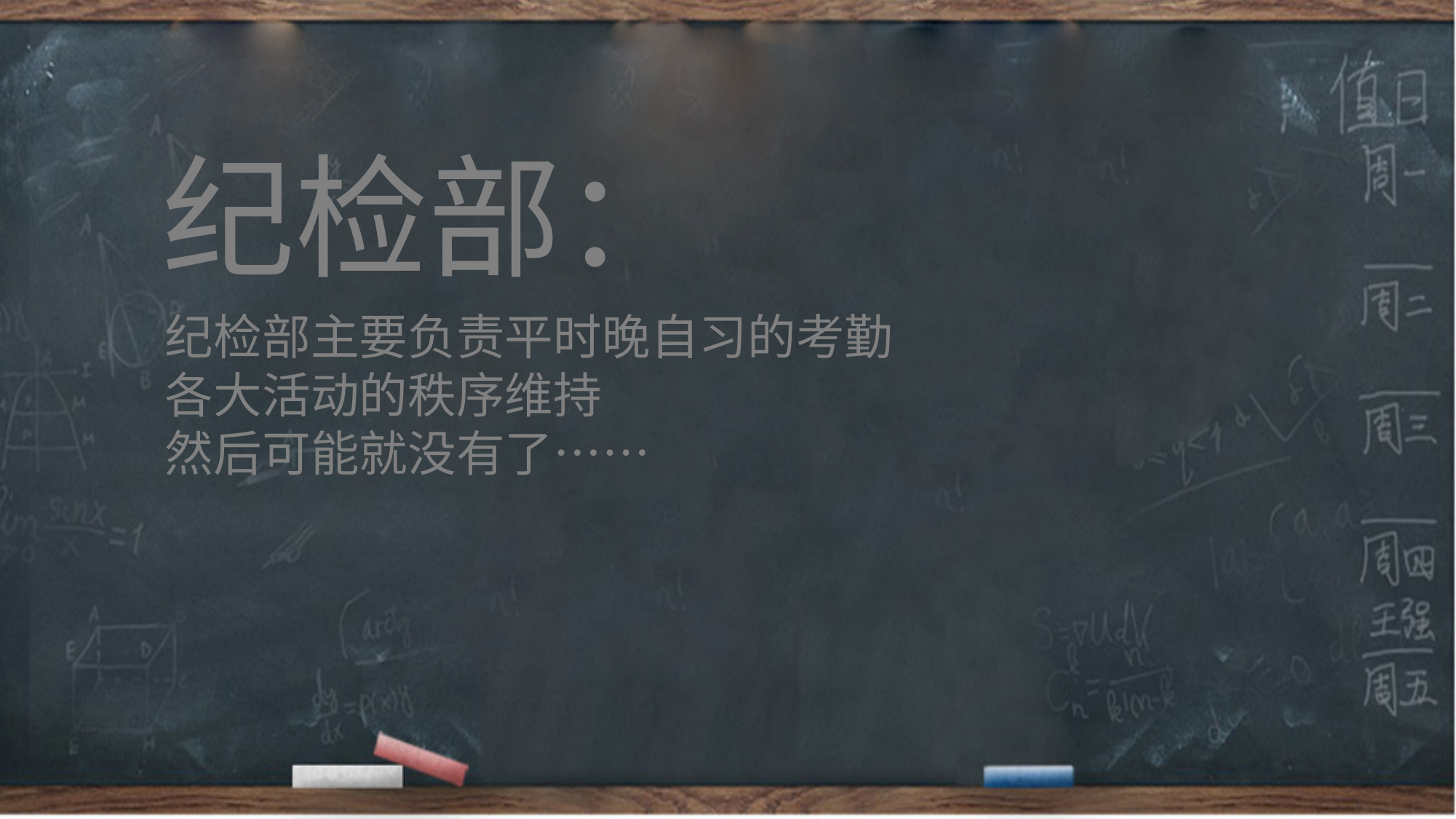

纪检部：
纪检部主要负责平时晚自习的考勤
各大活动的秩序维持
然后可能就没有了……